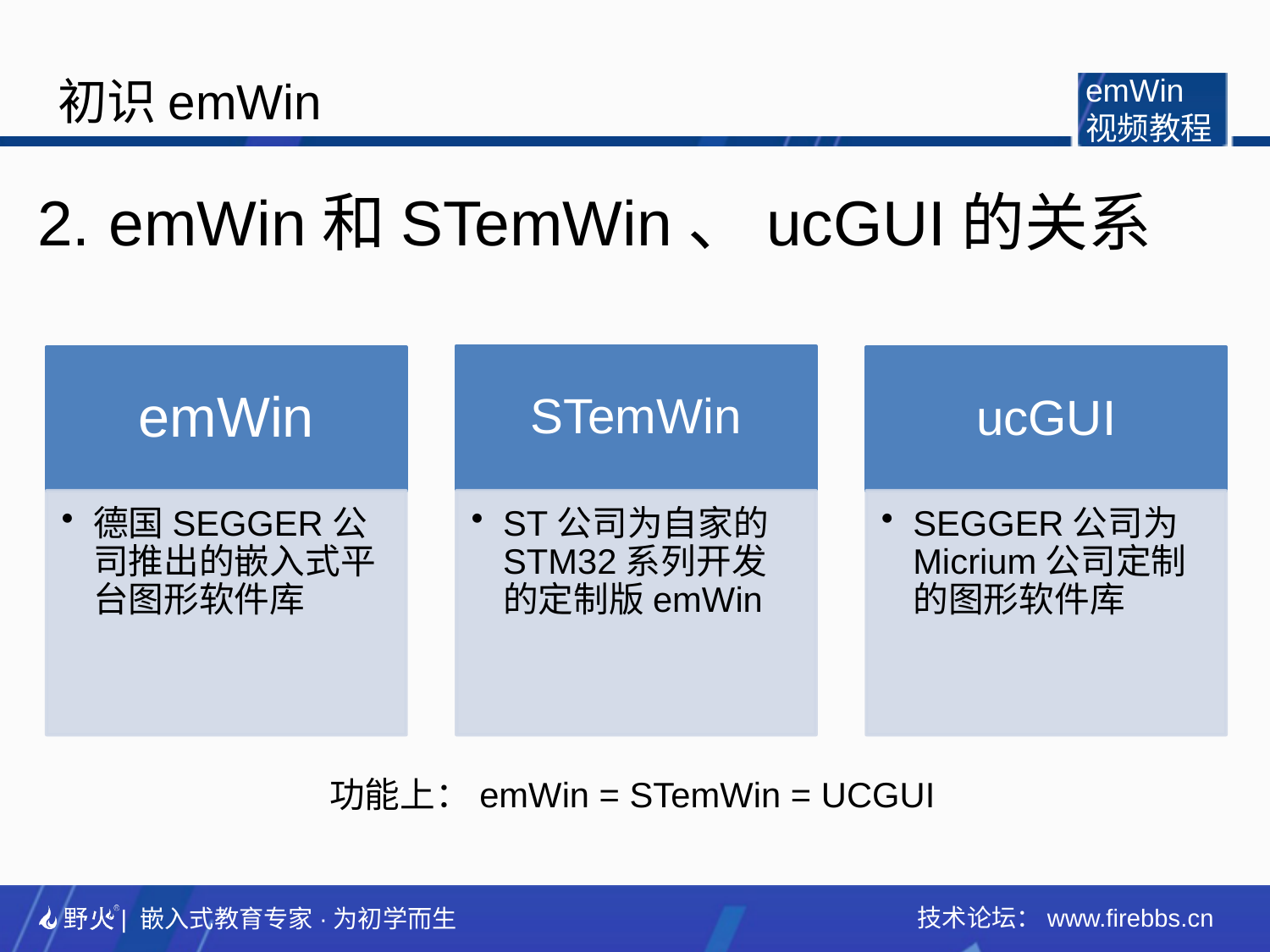

初识emWin
emWin
视频教程
emWin和STemWin、ucGUI的关系
emWin
德国SEGGER公司推出的嵌入式平台图形软件库
STemWin
ST公司为自家的STM32系列开发的定制版emWin
ucGUI
SEGGER公司为Micrium公司定制的图形软件库
功能上：emWin = STemWin = UCGUI